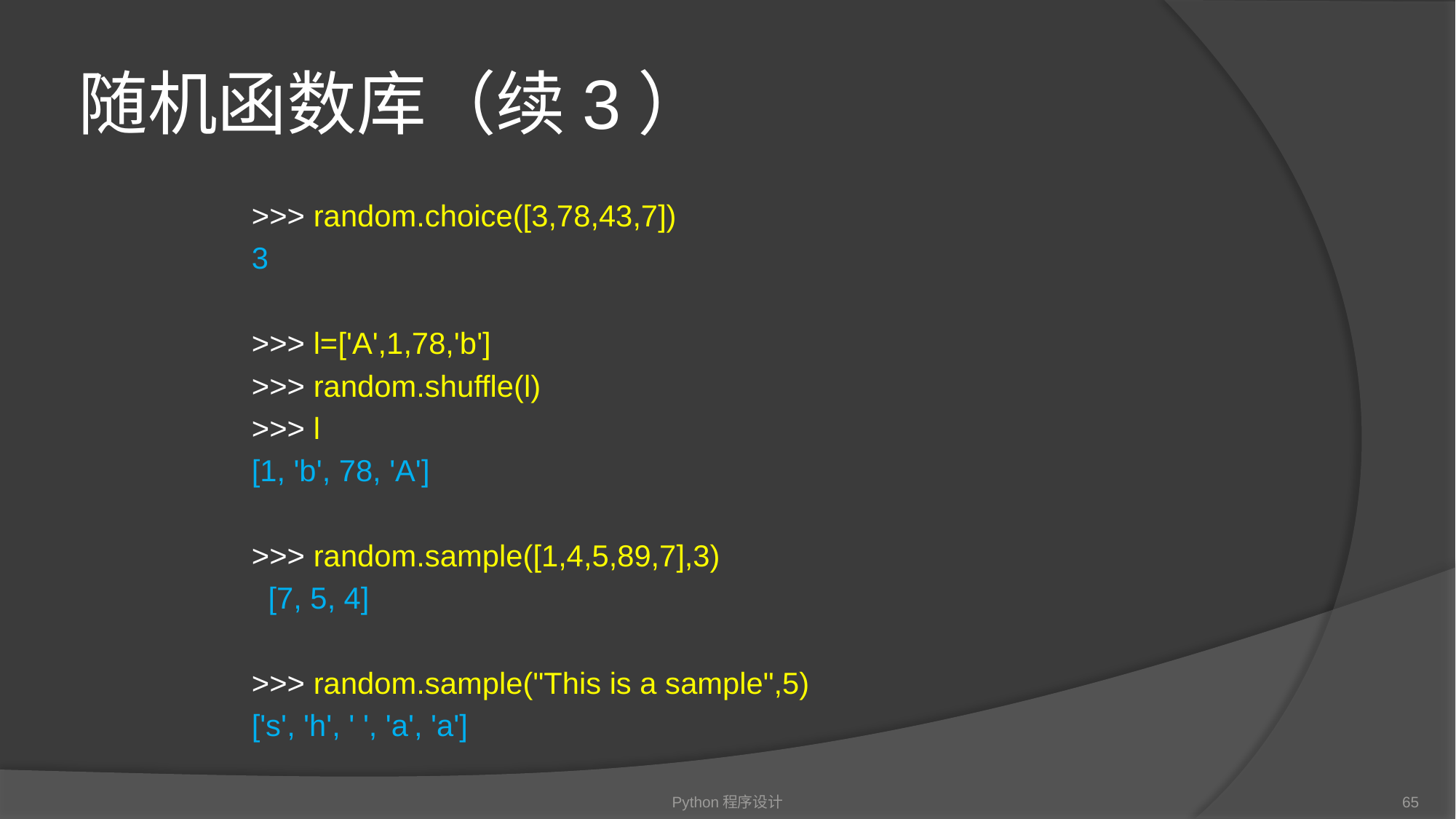

# 随机函数库（续3）
>>> random.choice([3,78,43,7])
3

>>> l=['A',1,78,'b']
>>> random.shuffle(l)
>>> l
[1, 'b', 78, 'A']

>>> random.sample([1,4,5,89,7],3)
  [7, 5, 4]

>>> random.sample("This is a sample",5)
['s', 'h', ' ', 'a', 'a']

Python程序设计
65